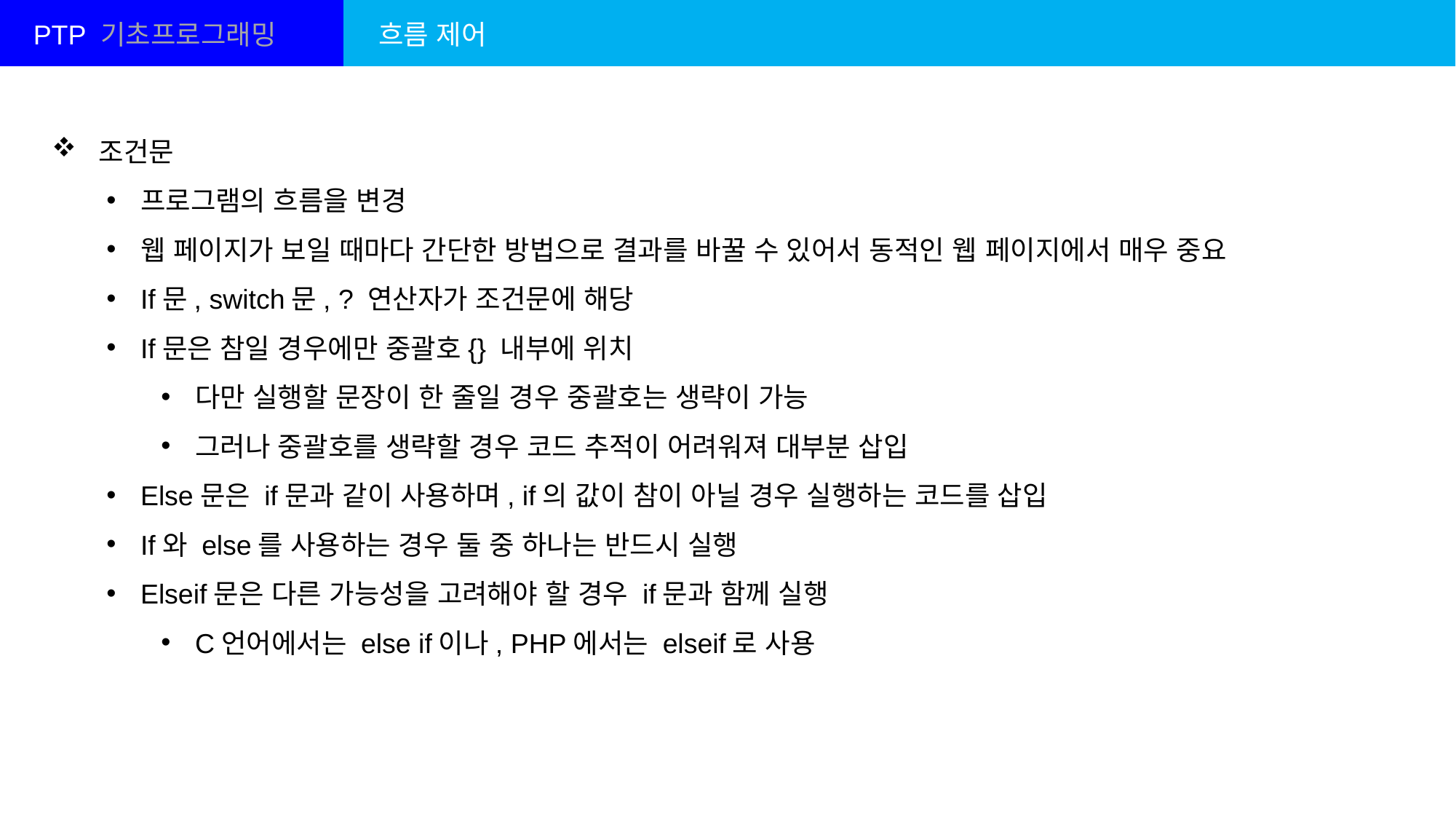

PTP 기초프로그래밍
흐름 제어
 조건문
프로그램의 흐름을 변경
웹 페이지가 보일 때마다 간단한 방법으로 결과를 바꿀 수 있어서 동적인 웹 페이지에서 매우 중요
If문, switch문, ? 연산자가 조건문에 해당
If문은 참일 경우에만 중괄호{} 내부에 위치
다만 실행할 문장이 한 줄일 경우 중괄호는 생략이 가능
그러나 중괄호를 생략할 경우 코드 추적이 어려워져 대부분 삽입
Else문은 if문과 같이 사용하며, if의 값이 참이 아닐 경우 실행하는 코드를 삽입
If와 else를 사용하는 경우 둘 중 하나는 반드시 실행
Elseif문은 다른 가능성을 고려해야 할 경우 if문과 함께 실행
C언어에서는 else if이나, PHP에서는 elseif로 사용